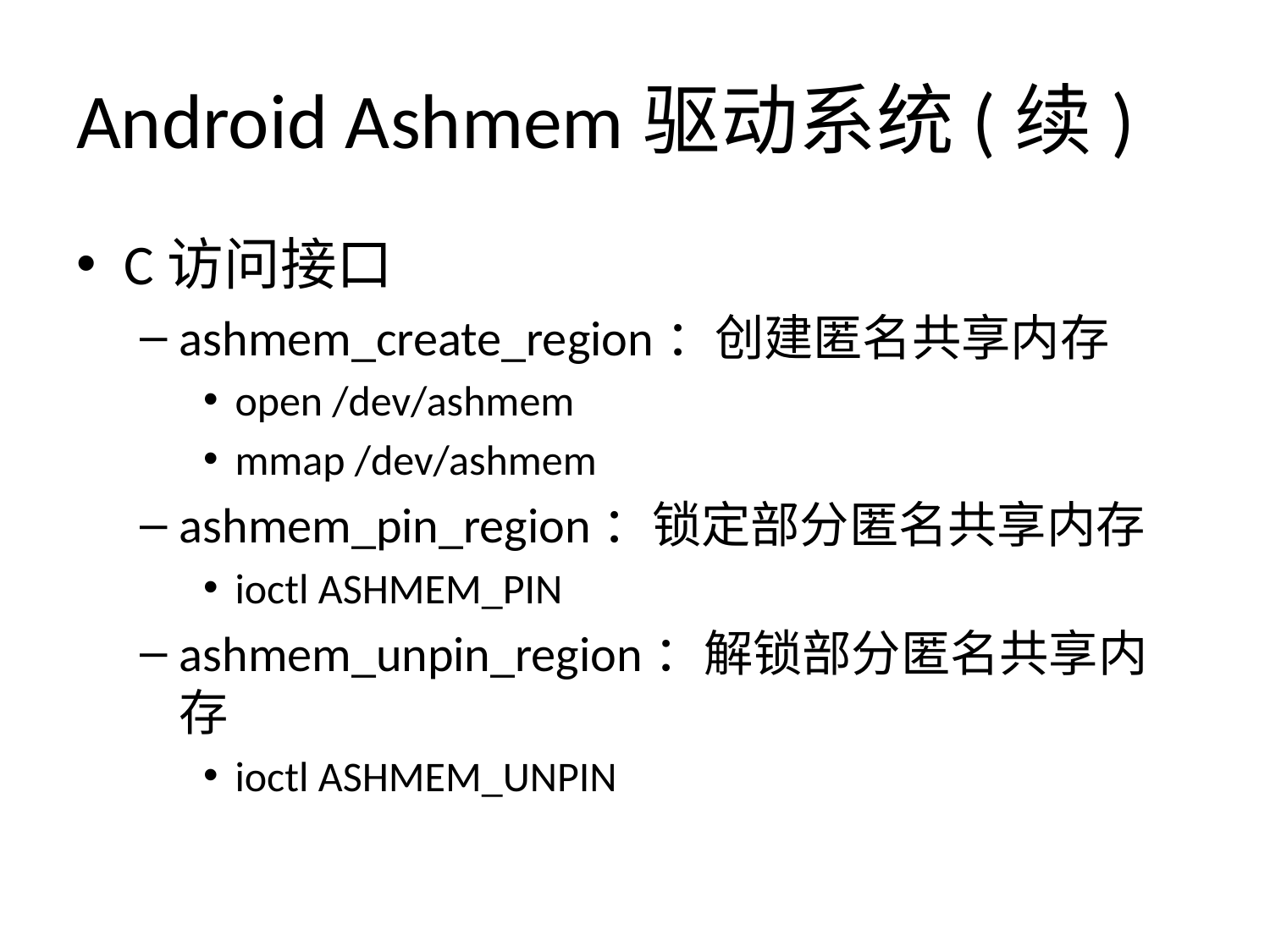

# Android Ashmem驱动系统(续)
C访问接口
ashmem_create_region：创建匿名共享内存
open /dev/ashmem
mmap /dev/ashmem
ashmem_pin_region：锁定部分匿名共享内存
ioctl ASHMEM_PIN
ashmem_unpin_region：解锁部分匿名共享内存
ioctl ASHMEM_UNPIN